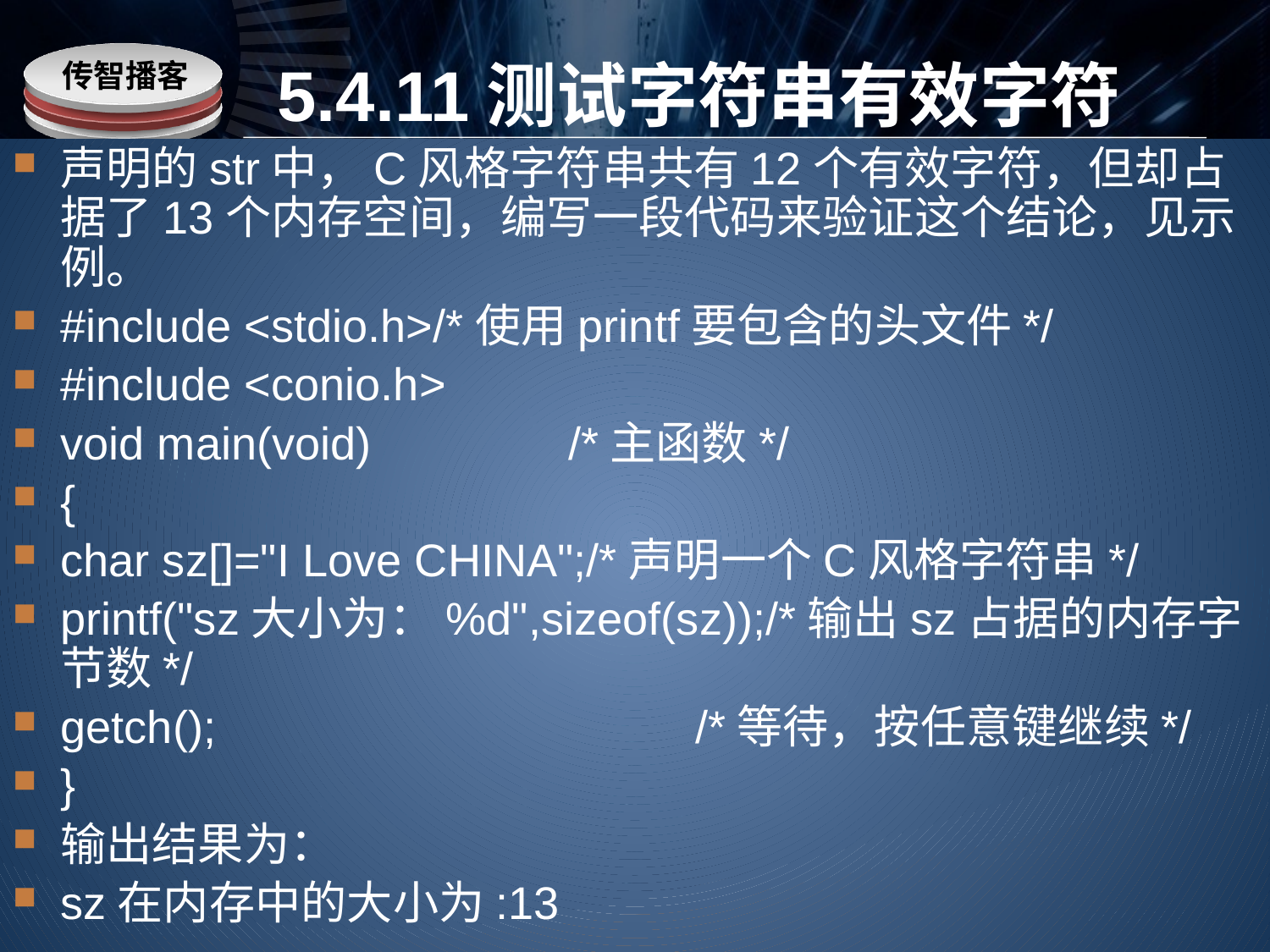

# 5.4.11测试字符串有效字符
声明的str中，C风格字符串共有12个有效字符，但却占据了13个内存空间，编写一段代码来验证这个结论，见示例。
#include <stdio.h>/*使用printf要包含的头文件*/
#include <conio.h>
void main(void)		/*主函数*/
{
char sz[]="I Love CHINA";/*声明一个C风格字符串*/
printf("sz大小为：%d",sizeof(sz));/*输出sz占据的内存字节数*/
getch();				/*等待，按任意键继续*/
}
输出结果为：
sz在内存中的大小为:13
www.itcast.cn